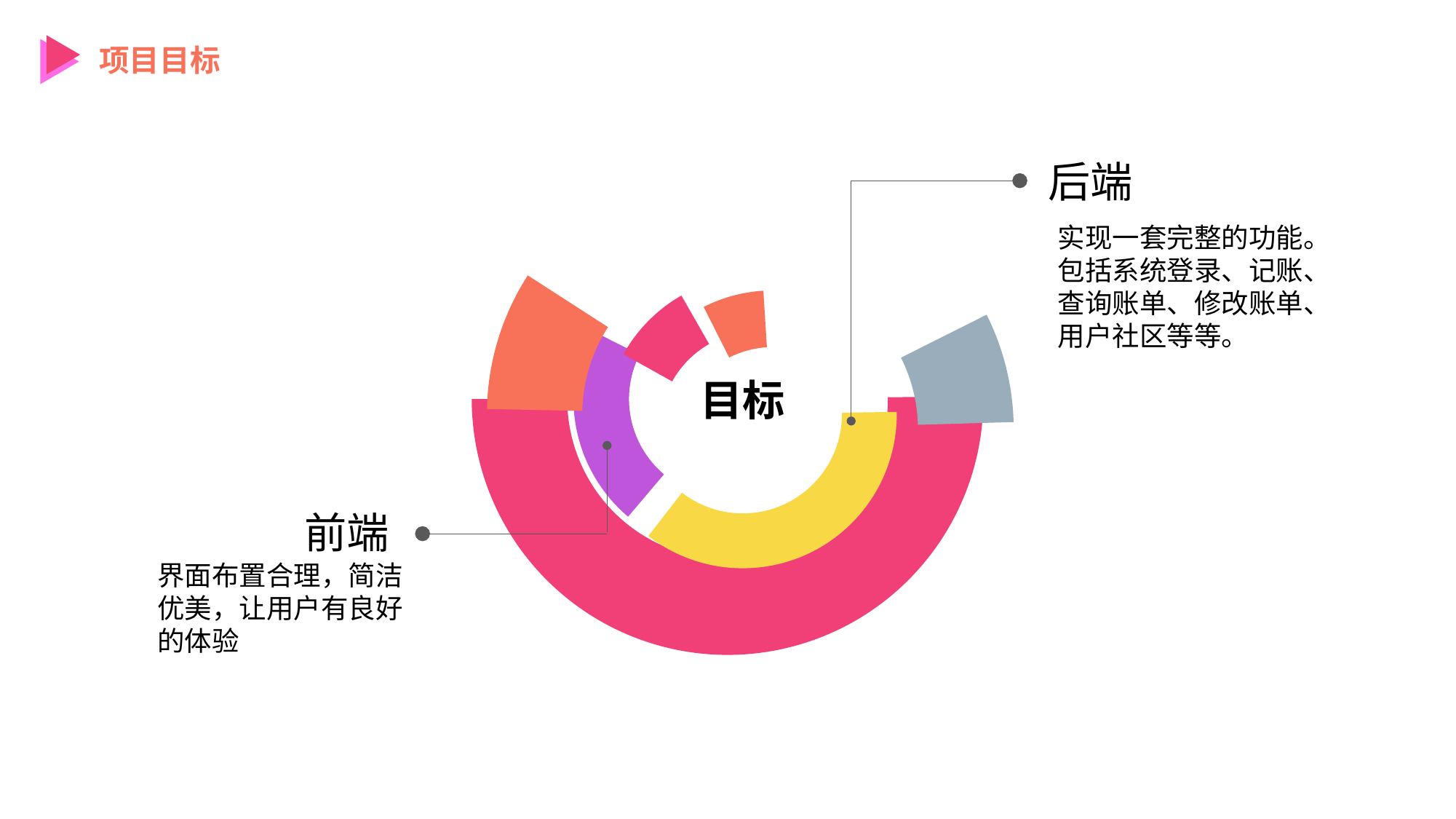

项目目标

后端

实现一套完整的功能。包括系统登录、记账、查询账单、修改账单、用户社区等等。

目标
前端
界面布置合理，简洁优美，让用户有良好的体验